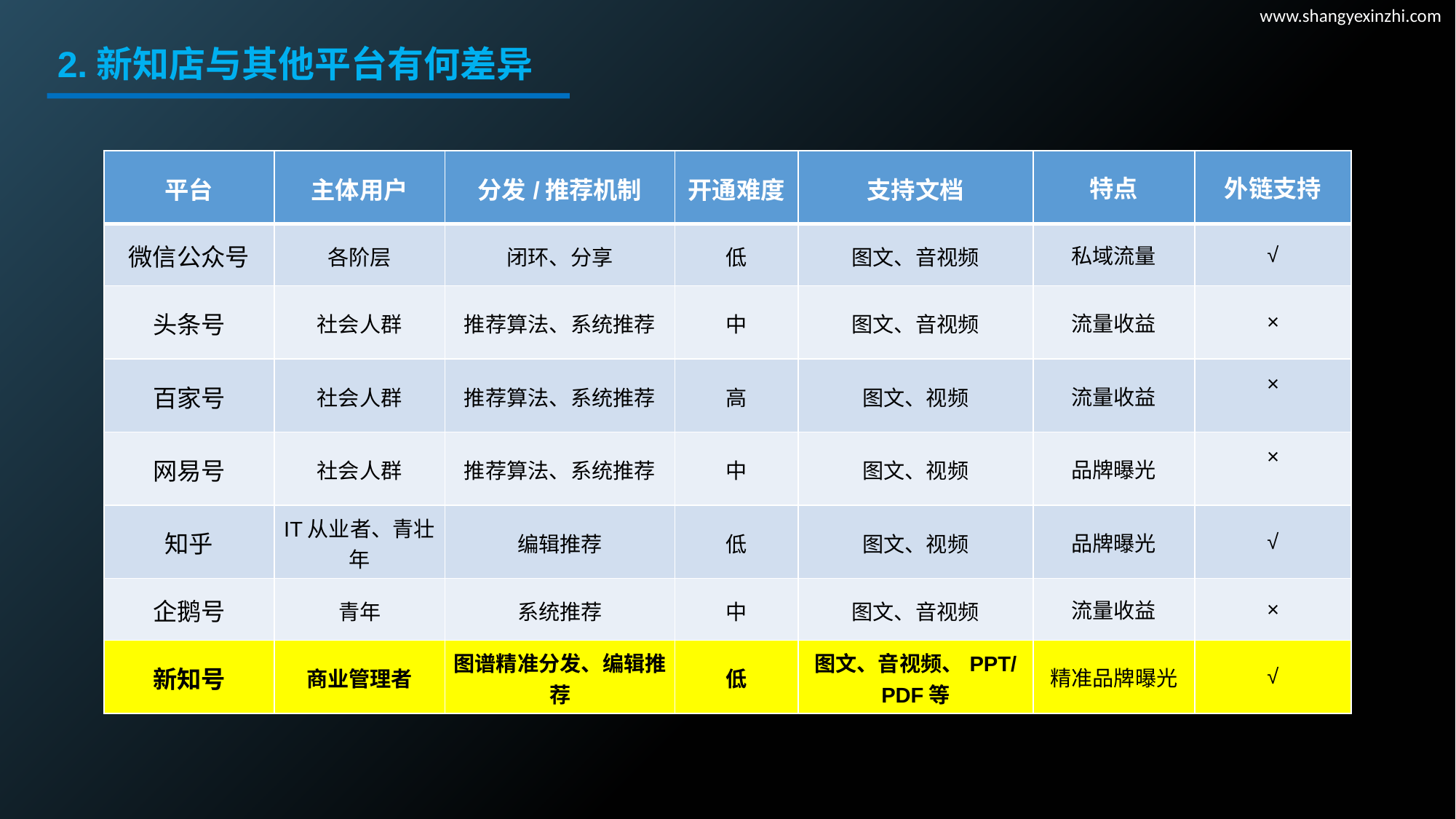

2.新知店与其他平台有何差异

| 平台 | 主体用户 | 分发/推荐机制 | 开通难度 | 支持文档 | 特点 | 外链支持 |
| --- | --- | --- | --- | --- | --- | --- |
| 微信公众号 | 各阶层 | 闭环、分享 | 低 | 图文、音视频 | 私域流量 | √ |
| 头条号 | 社会人群 | 推荐算法、系统推荐 | 中 | 图文、音视频 | 流量收益 | × |
| 百家号 | 社会人群 | 推荐算法、系统推荐 | 高 | 图文、视频 | 流量收益 | × |
| 网易号 | 社会人群 | 推荐算法、系统推荐 | 中 | 图文、视频 | 品牌曝光 | × |
| 知乎 | IT从业者、青壮年 | 编辑推荐 | 低 | 图文、视频 | 品牌曝光 | √ |
| 企鹅号 | 青年 | 系统推荐 | 中 | 图文、音视频 | 流量收益 | × |
| 新知号 | 商业管理者 | 图谱精准分发、编辑推荐 | 低 | 图文、音视频、PPT/PDF等 | 精准品牌曝光 | √ |